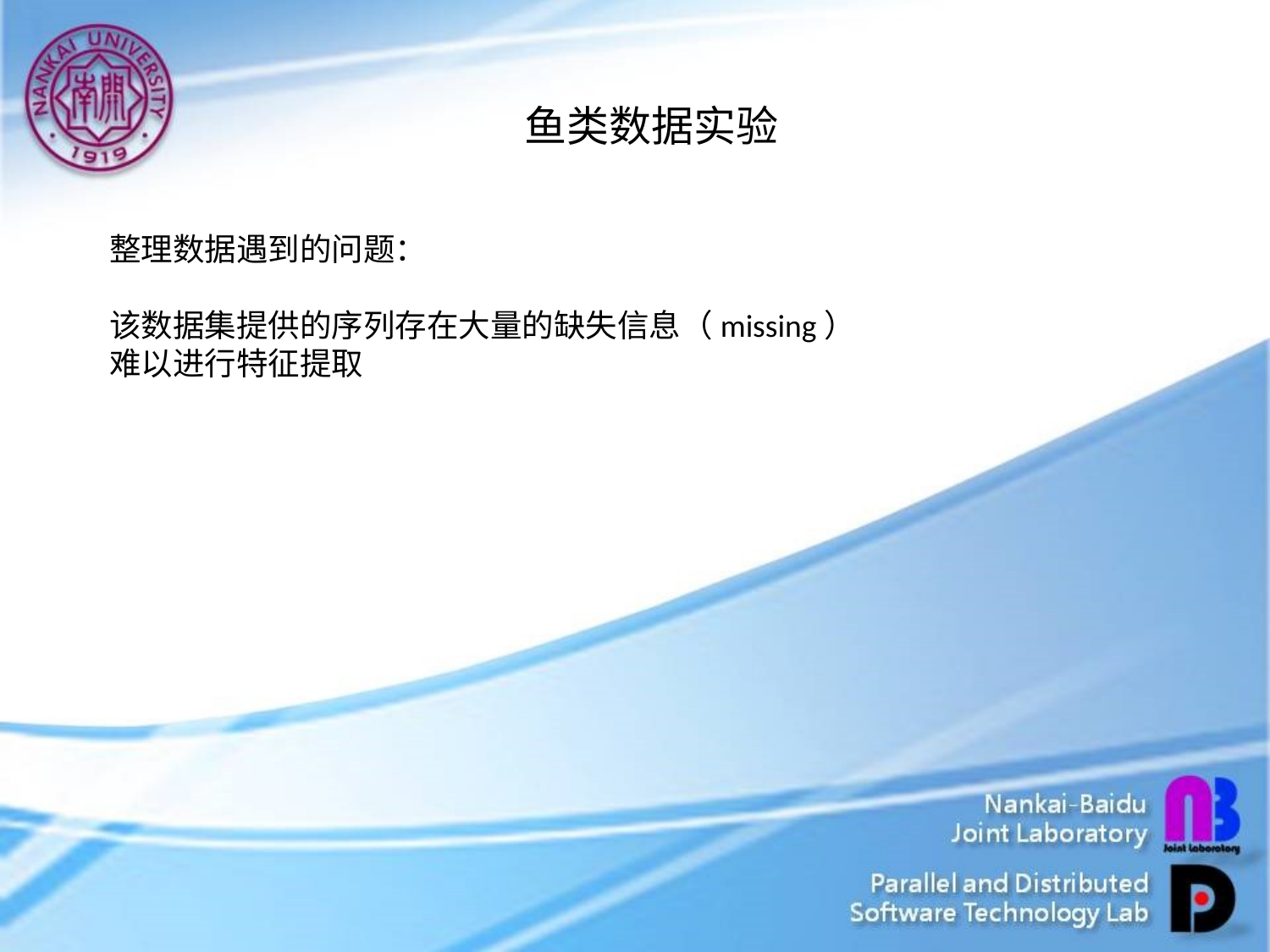

鱼类数据实验
整理数据遇到的问题：

该数据集提供的序列存在大量的缺失信息（missing）
难以进行特征提取